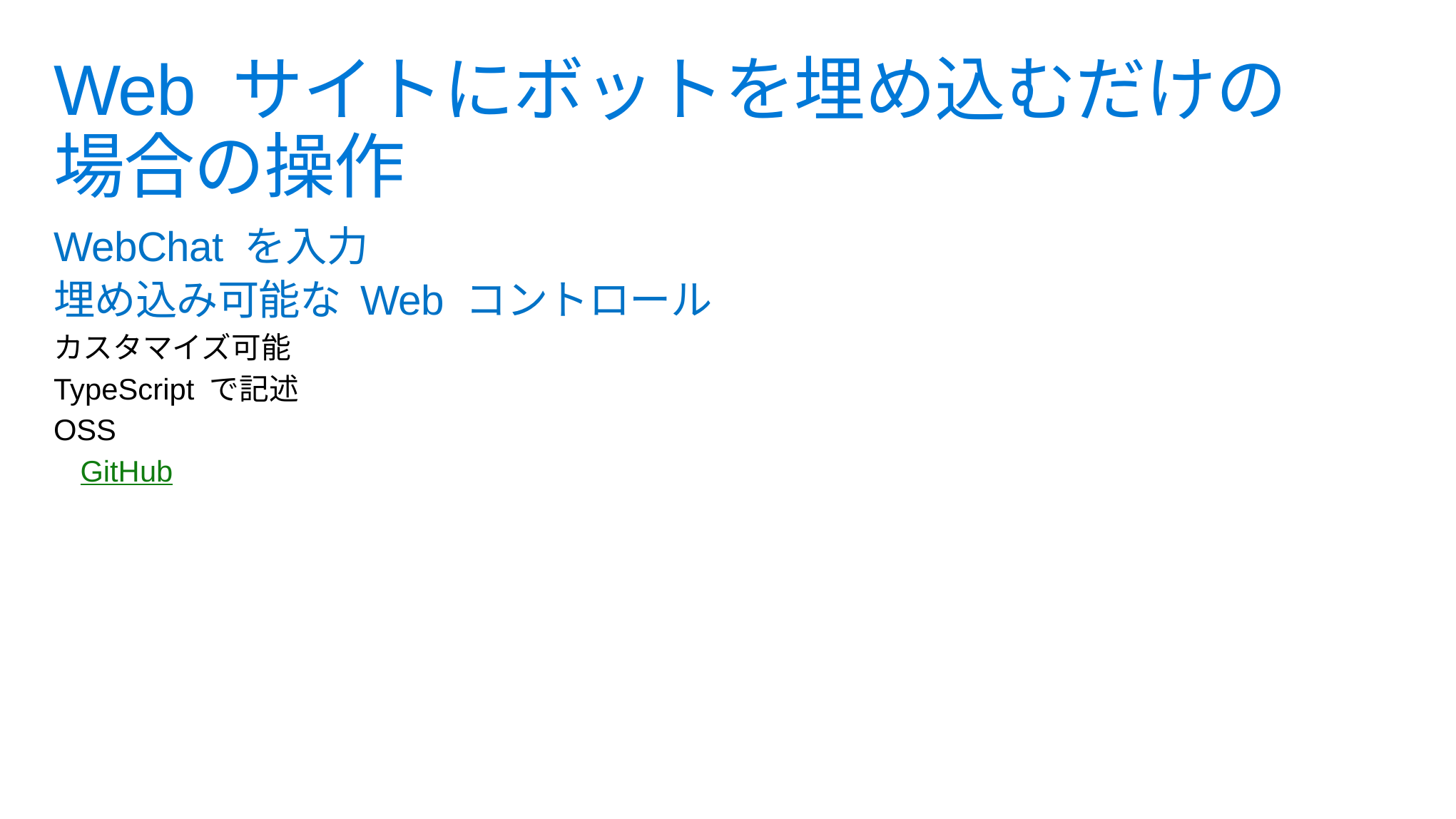

# Web サイトにボットを埋め込むだけの 場合の操作
WebChat を入力
埋め込み可能な Web コントロール
カスタマイズ可能
TypeScript で記述
OSS
GitHub